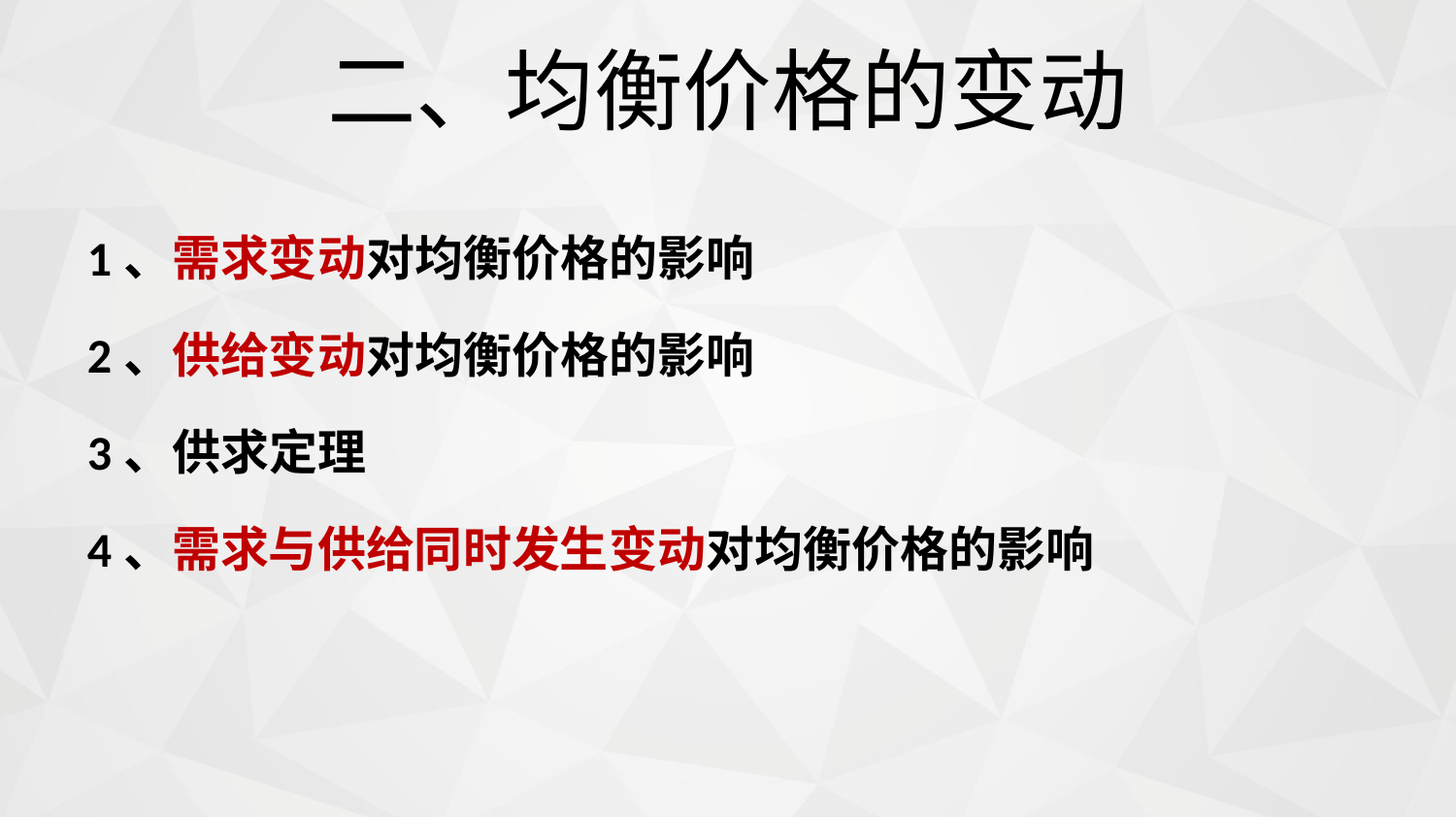

# 二、均衡价格的变动
1、需求变动对均衡价格的影响
2、供给变动对均衡价格的影响
3、供求定理
4、需求与供给同时发生变动对均衡价格的影响

37